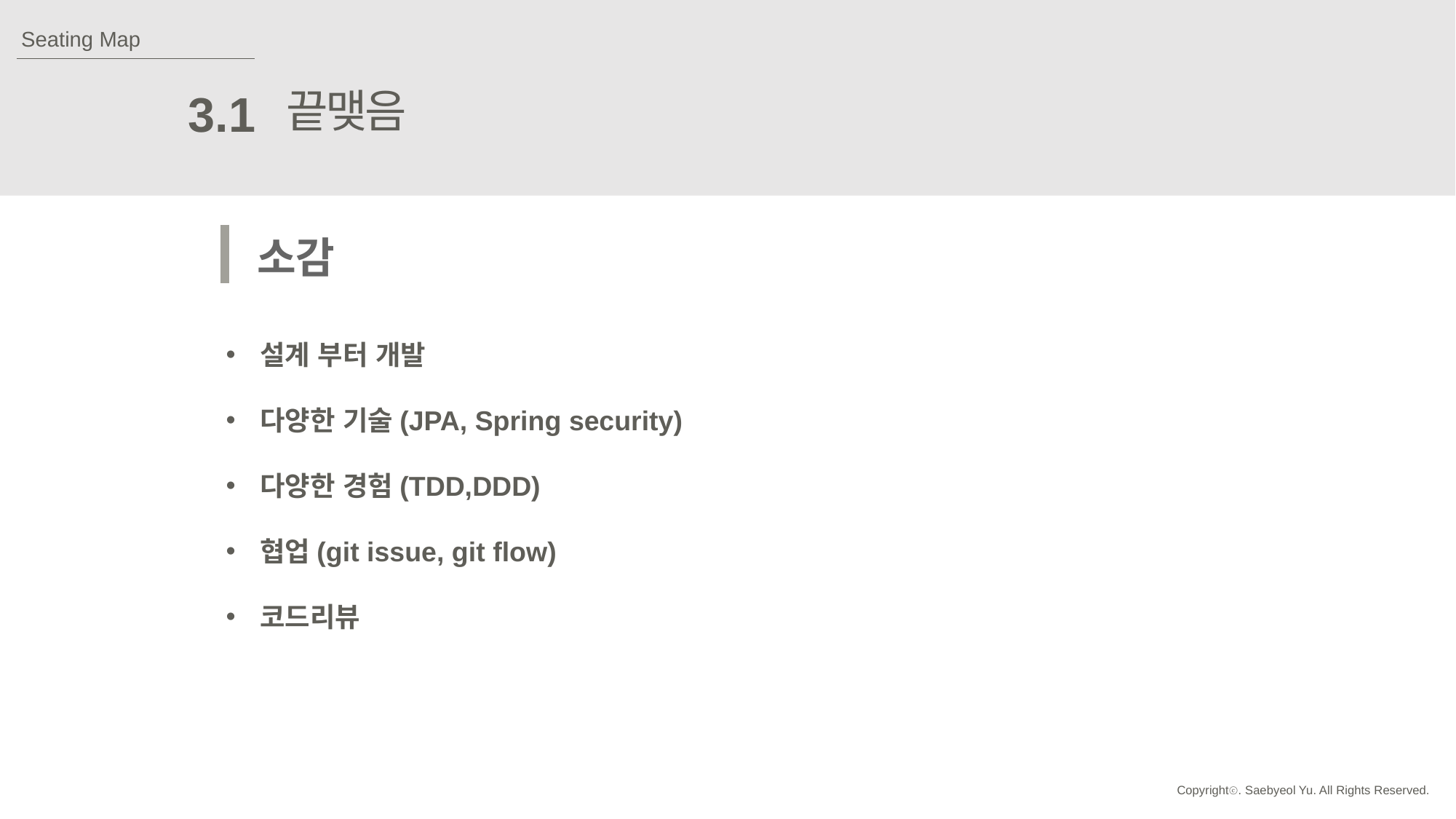

Seating Map
끝맺음
3.1

소감
설계 부터 개발
다양한 기술(JPA, Spring security)
다양한 경험(TDD,DDD)
협업(git issue, git flow)
코드리뷰